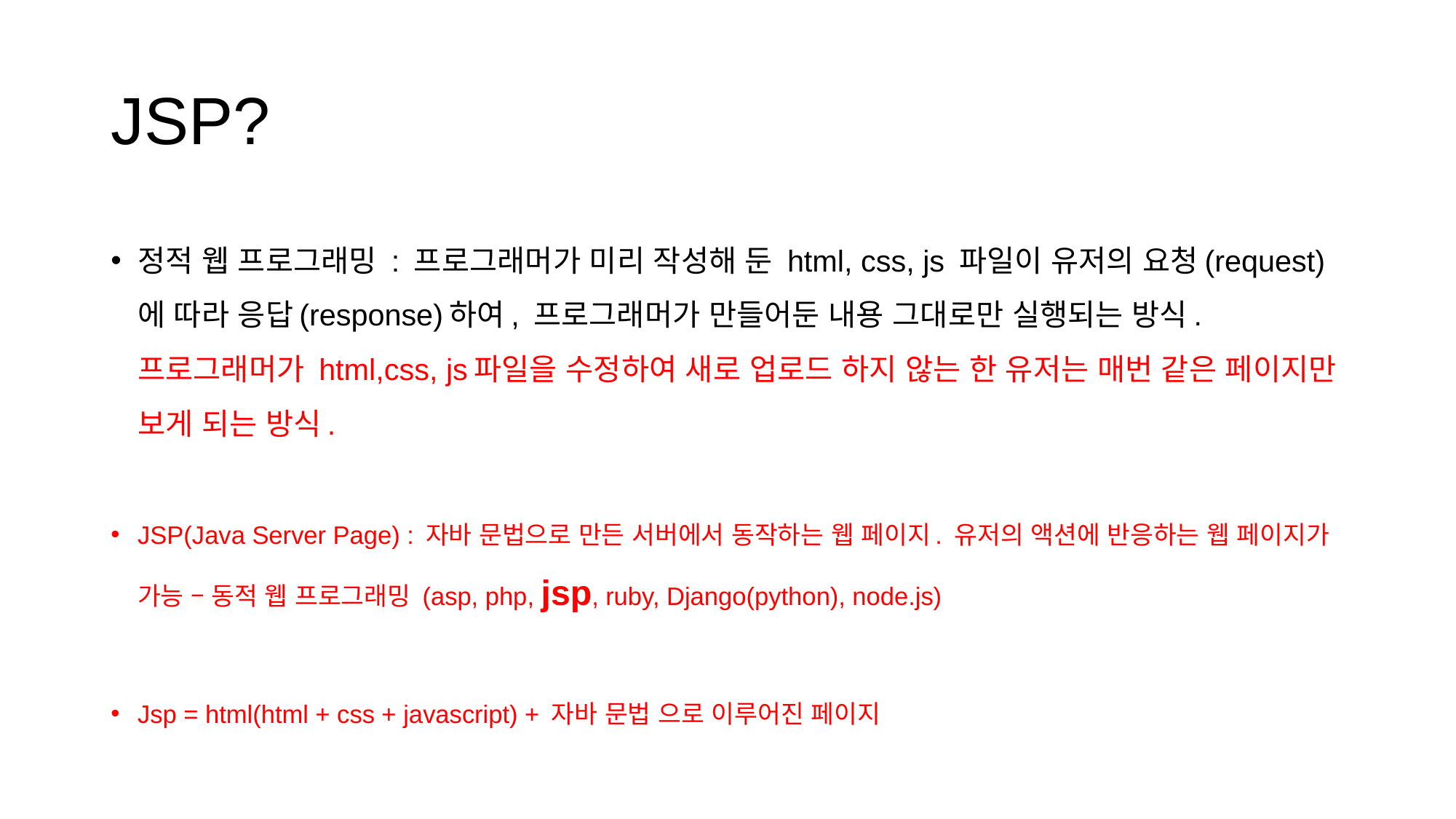

# JSP?
정적 웹 프로그래밍 : 프로그래머가 미리 작성해 둔 html, css, js 파일이 유저의 요청(request)에 따라 응답(response)하여, 프로그래머가 만들어둔 내용 그대로만 실행되는 방식. 프로그래머가 html,css, js파일을 수정하여 새로 업로드 하지 않는 한 유저는 매번 같은 페이지만 보게 되는 방식.

JSP(Java Server Page) : 자바 문법으로 만든 서버에서 동작하는 웹 페이지. 유저의 액션에 반응하는 웹 페이지가 가능 – 동적 웹 프로그래밍 (asp, php, jsp, ruby, Django(python), node.js)

Jsp = html(html + css + javascript) + 자바 문법 으로 이루어진 페이지